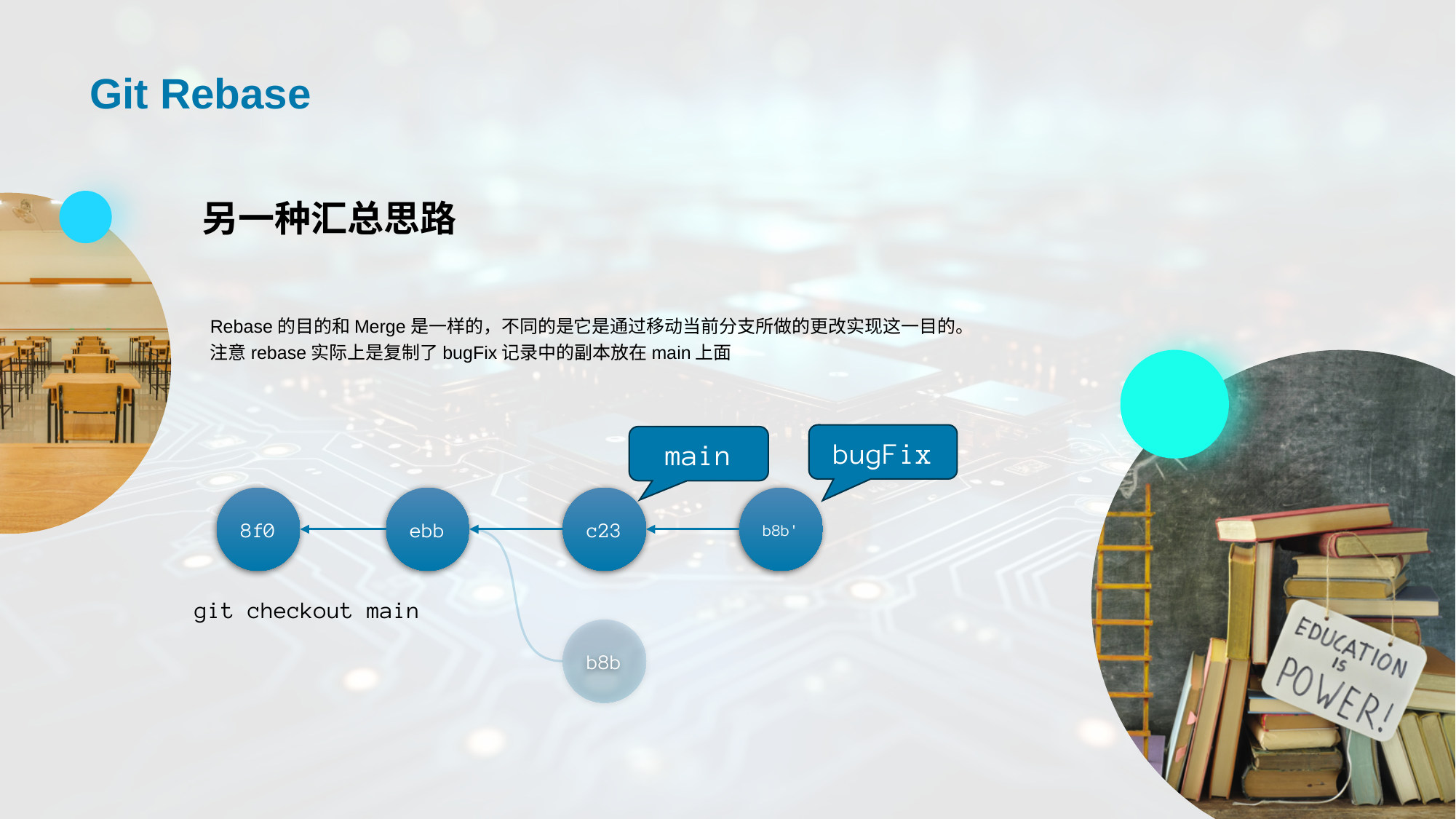

# Git Rebase
另一种汇总思路

Rebase的目的和Merge是一样的，不同的是它是通过移动当前分支所做的更改实现这一目的。
注意rebase实际上是复制了bugFix记录中的副本放在main上面

bugFix
main
b8b'
8f0
ebb
c23
git checkout main
b8b